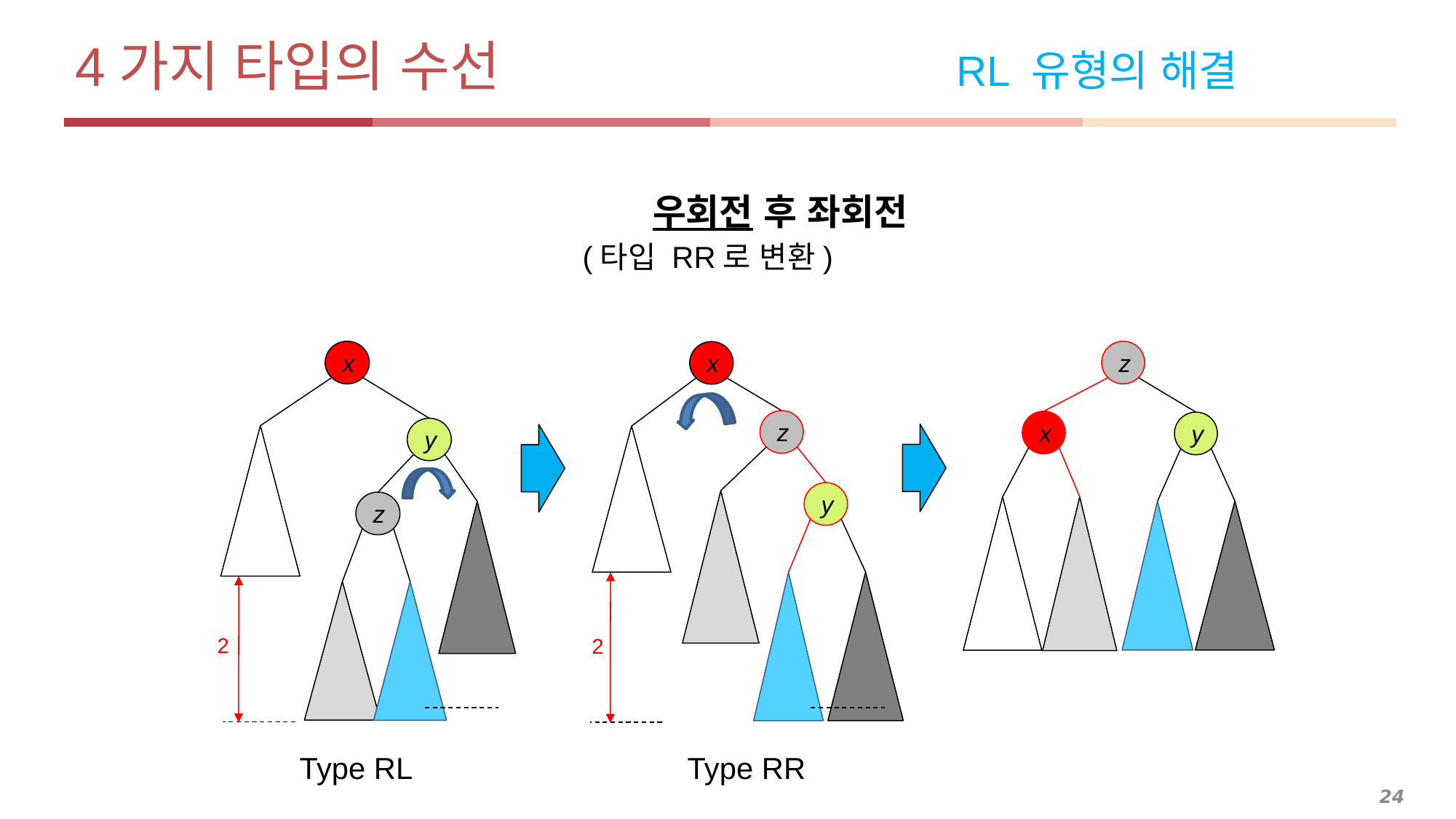

# 4가지 타입의 수선                             RL 유형의 해결
우회전 후 좌회전
(타입 RR로 변환)
x
y

z

2
z
x
y

x
z

y

2

Type RL
Type RR